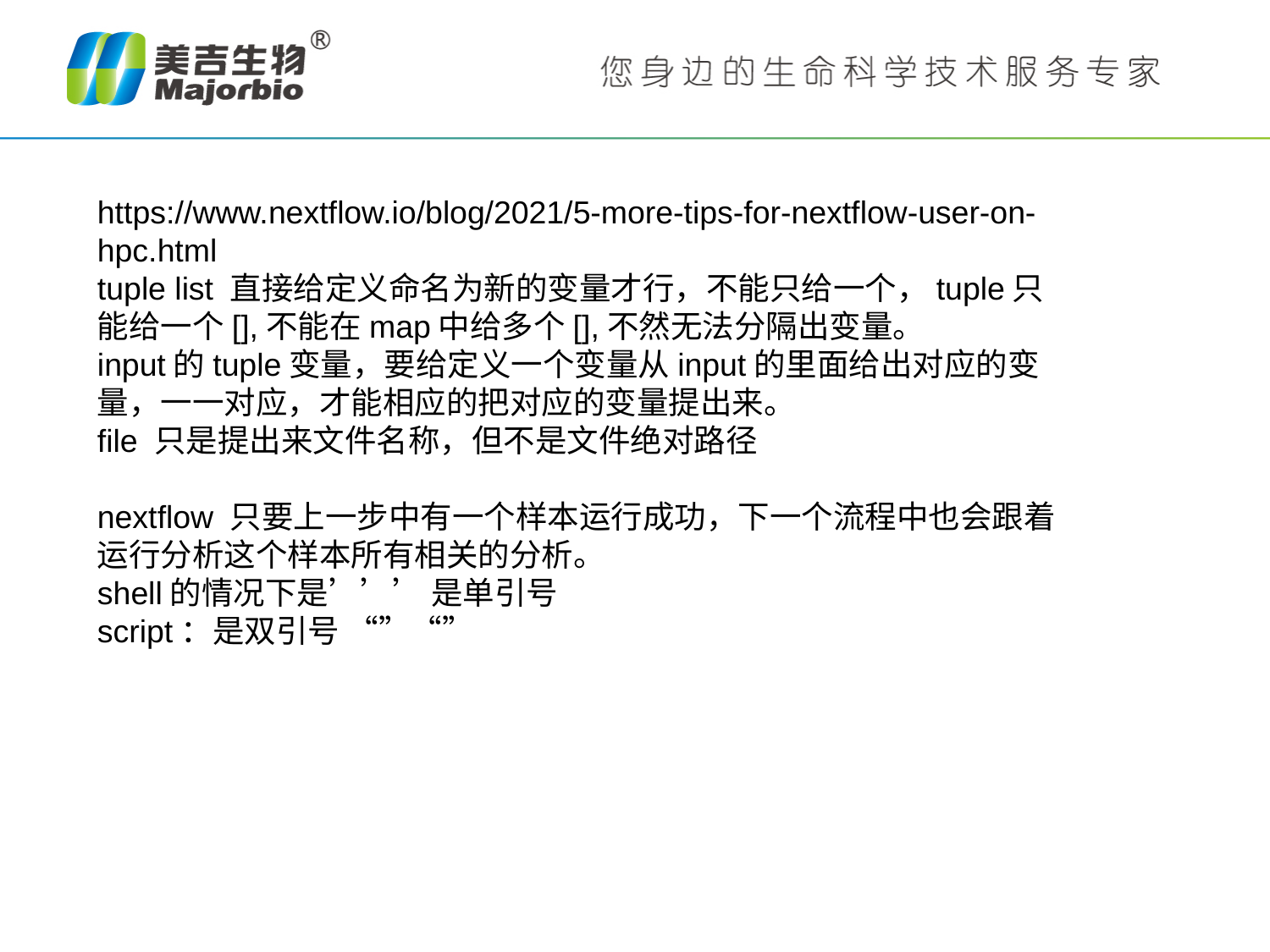

https://www.nextflow.io/blog/2021/5-more-tips-for-nextflow-user-on-hpc.html
tuple list 直接给定义命名为新的变量才行，不能只给一个，tuple只能给一个[],不能在map中给多个[],不然无法分隔出变量。
input的tuple变量，要给定义一个变量从input的里面给出对应的变量，一一对应，才能相应的把对应的变量提出来。
file 只是提出来文件名称，但不是文件绝对路径

nextflow 只要上一步中有一个样本运行成功，下一个流程中也会跟着运行分析这个样本所有相关的分析。
shell的情况下是’’’ 是单引号
script：是双引号 “”“”